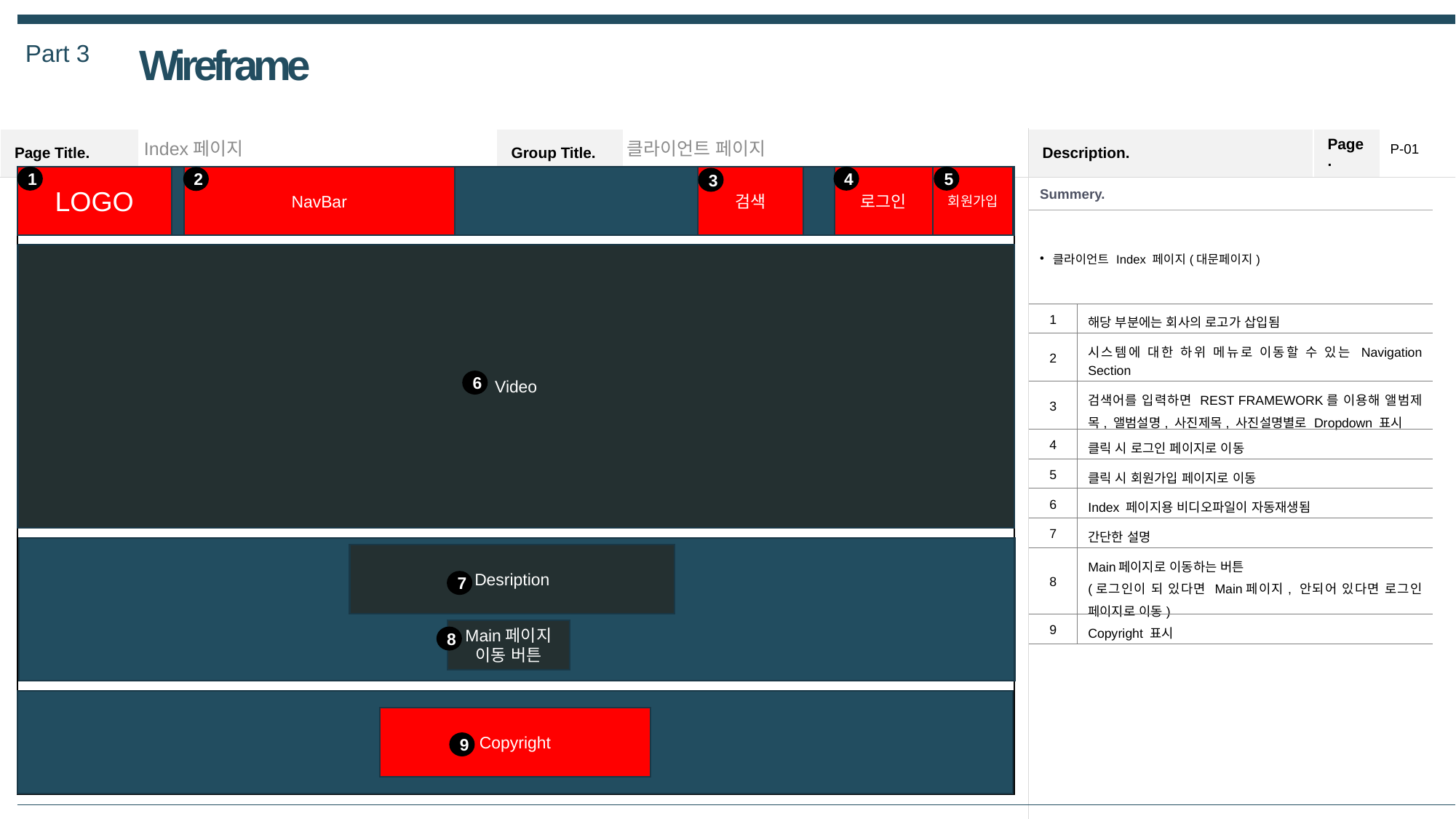

Part 3
Wireframe
Index페이지
클라이언트 페이지
P-01
검색
로그인

LOGO
NavBar
회원가입
4
5
1
2
3
| Summery. |  |
| --- | --- |
| 클라이언트 Index 페이지(대문페이지) |  |
| 1 | 해당 부분에는 회사의 로고가 삽입됨 |
| 2 | 시스템에 대한 하위 메뉴로 이동할 수 있는 Navigation Section |
| 3 | 검색어를 입력하면 REST FRAMEWORK를 이용해 앨범제목, 앨범설명, 사진제목, 사진설명별로 Dropdown 표시 |
| 4 | 클릭 시 로그인 페이지로 이동 |
| 5 | 클릭 시 회원가입 페이지로 이동 |
| 6 | Index 페이지용 비디오파일이 자동재생됨 |
| 7 | 간단한 설명 |
| 8 | Main페이지로 이동하는 버튼 (로그인이 되 있다면 Main페이지, 안되어 있다면 로그인 페이지로 이동) |
| 9 | Copyright 표시 |
Video

6

Desription
7
Main페이지 이동 버튼
8

Copyright
9